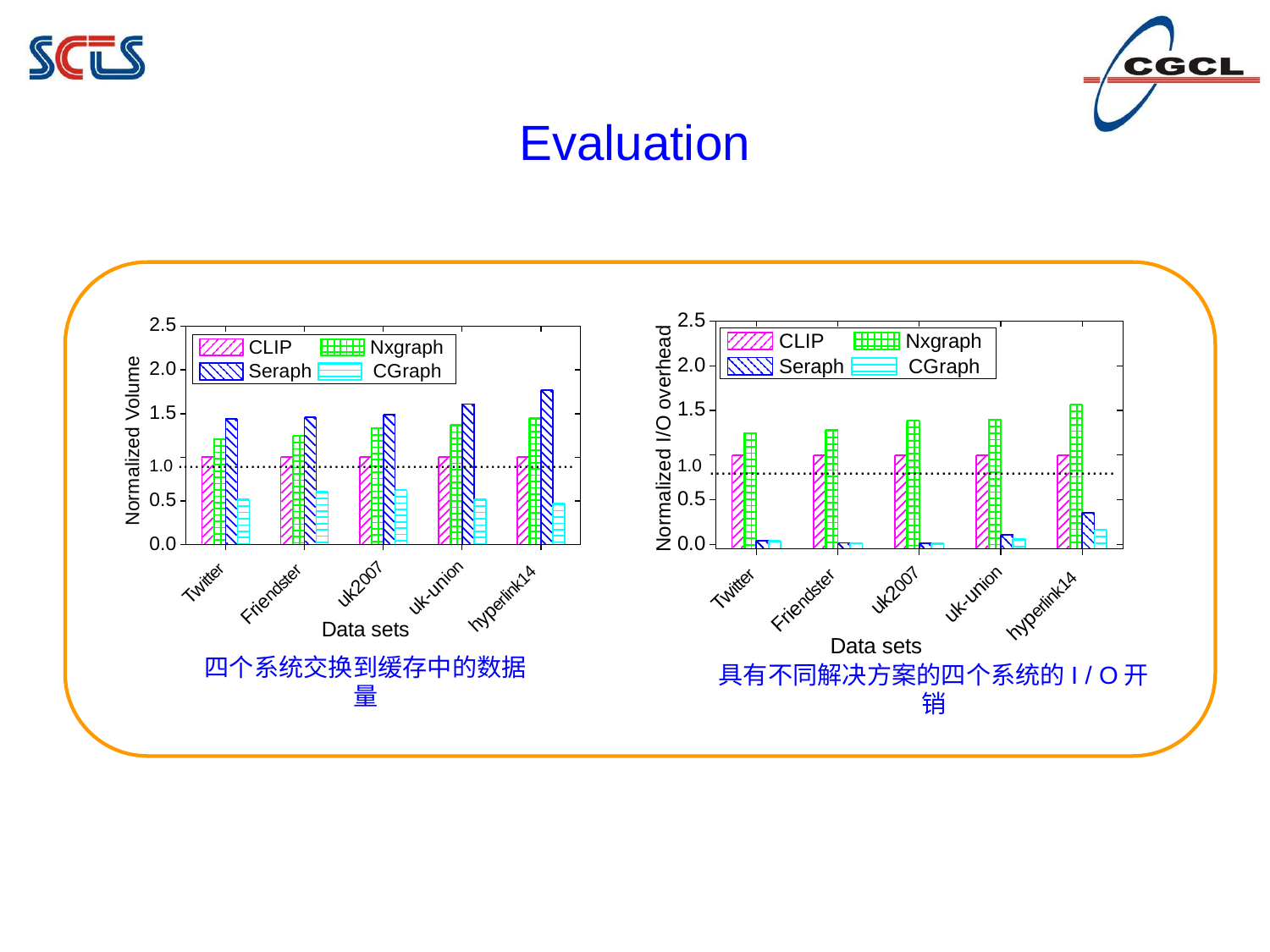

# Evaluation

2.5
2.5

Normalized I/O overhead
CLIP
Seraph
Nxgraph  CGraph

CLIP
Nxgraph  CGraph

2.0
Normalized Volume

2.0
Seraph

1.5
1.5

1.0 .......................................................................

1.0 ......................................................................

0.5

0.5

0.0

0.0

Twitter
uk2007
Twitter
uk-union
uk2007
Friendster
uk-union
hyperlink14
Friendster
hyperlink14
Data sets
四个系统交换到缓存中的数据量
Data sets
具有不同解决方案的四个系统的I / O开销